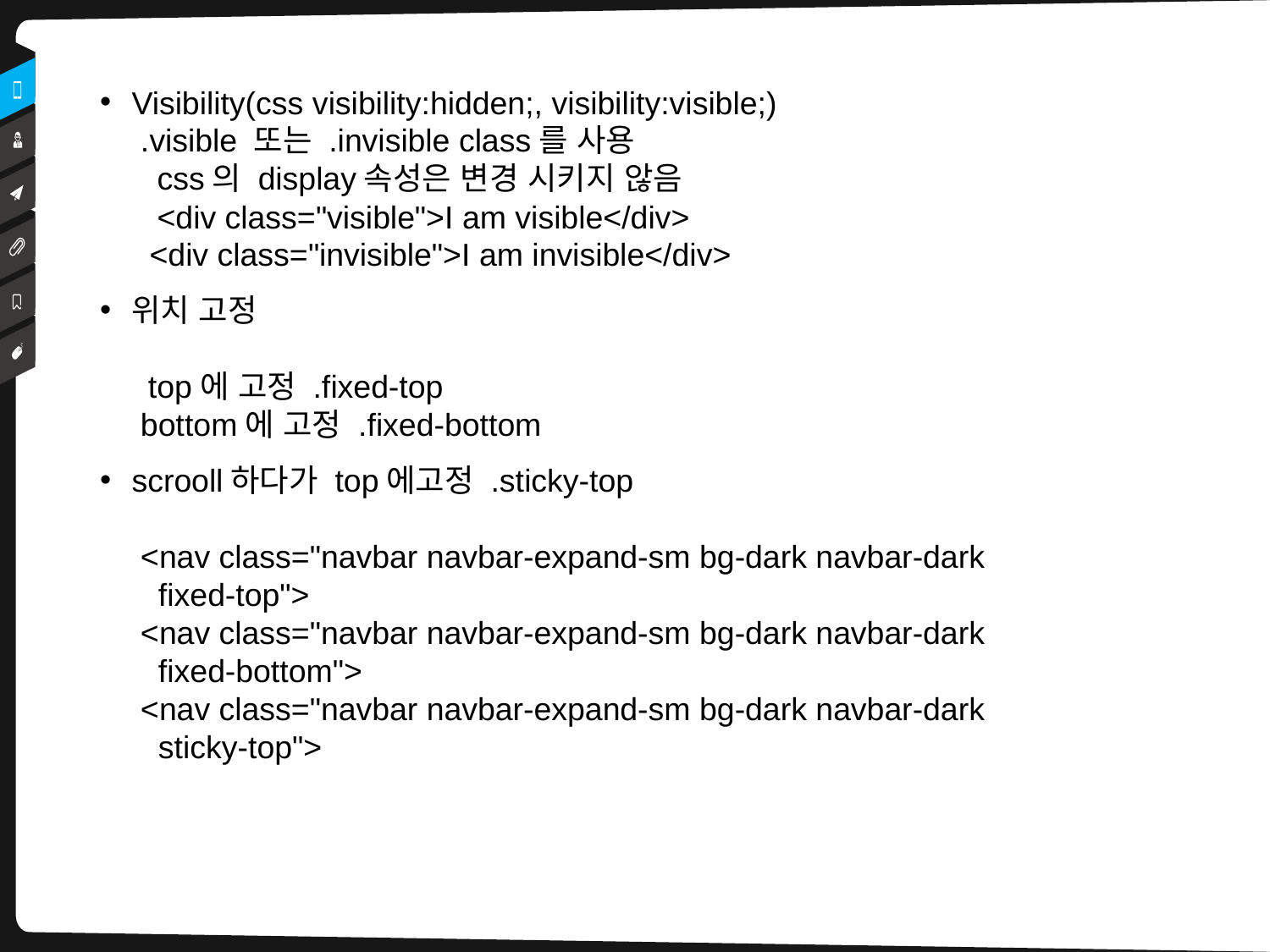

Visibility(css visibility:hidden;, visibility:visible;)
 .visible 또는 .invisible class를 사용
  css의 display속성은 변경 시키지 않음
  <div class="visible">I am visible</div>
  <div class="invisible">I am invisible</div>
위치 고정
 top에 고정 .fixed-top
 bottom에 고정 .fixed-bottom
scrooll하다가 top에고정 .sticky-top
 <nav class="navbar navbar-expand-sm bg-dark navbar-dark
   fixed-top">
 <nav class="navbar navbar-expand-sm bg-dark navbar-dark
   fixed-bottom">
 <nav class="navbar navbar-expand-sm bg-dark navbar-dark
   sticky-top">